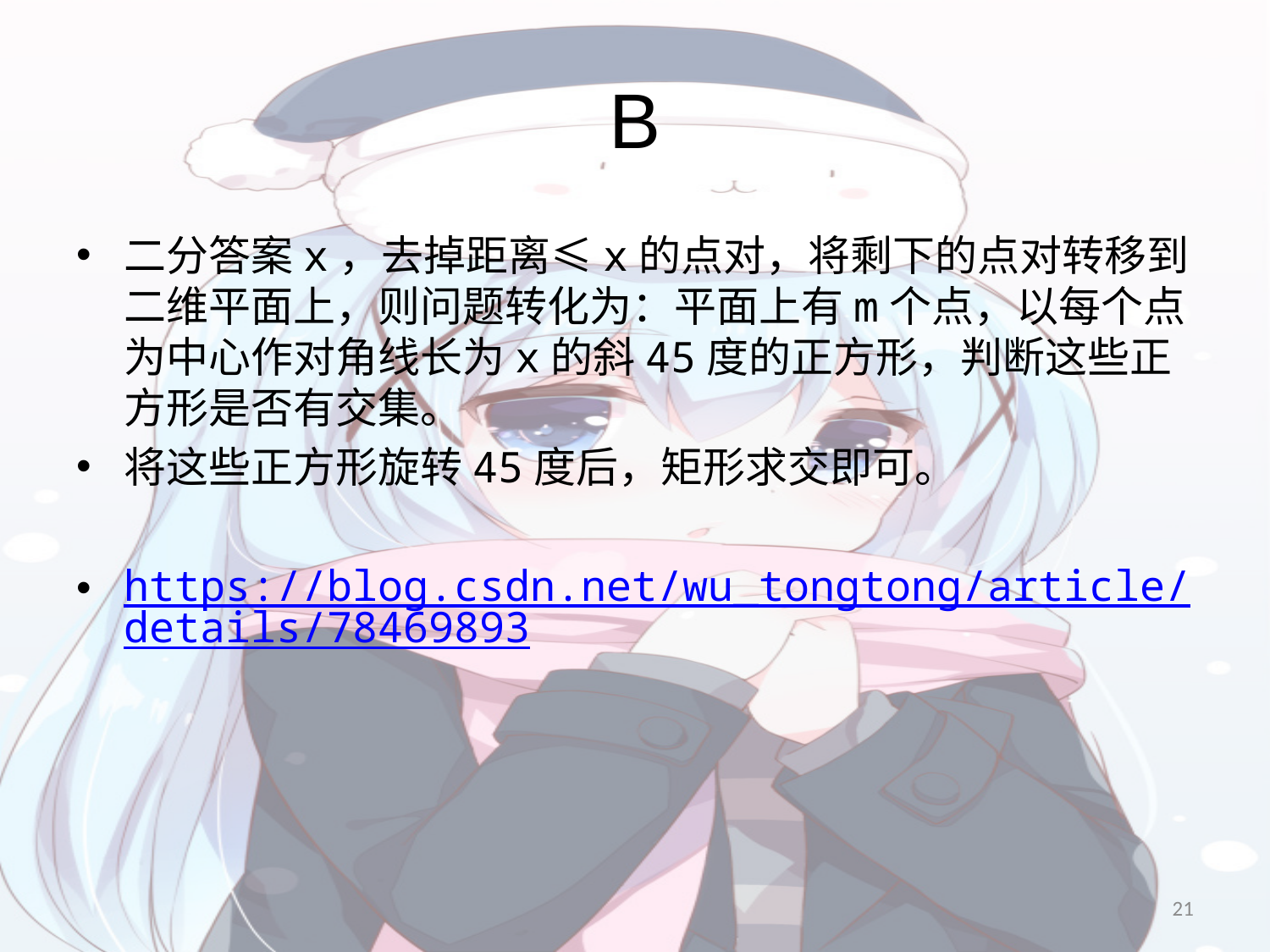

# B
二分答案x，去掉距离≤x的点对，将剩下的点对转移到二维平面上，则问题转化为：平面上有m个点，以每个点为中心作对角线长为x的斜45度的正方形，判断这些正方形是否有交集。
将这些正方形旋转45度后，矩形求交即可。

https://blog.csdn.net/wu_tongtong/article/details/78469893
21